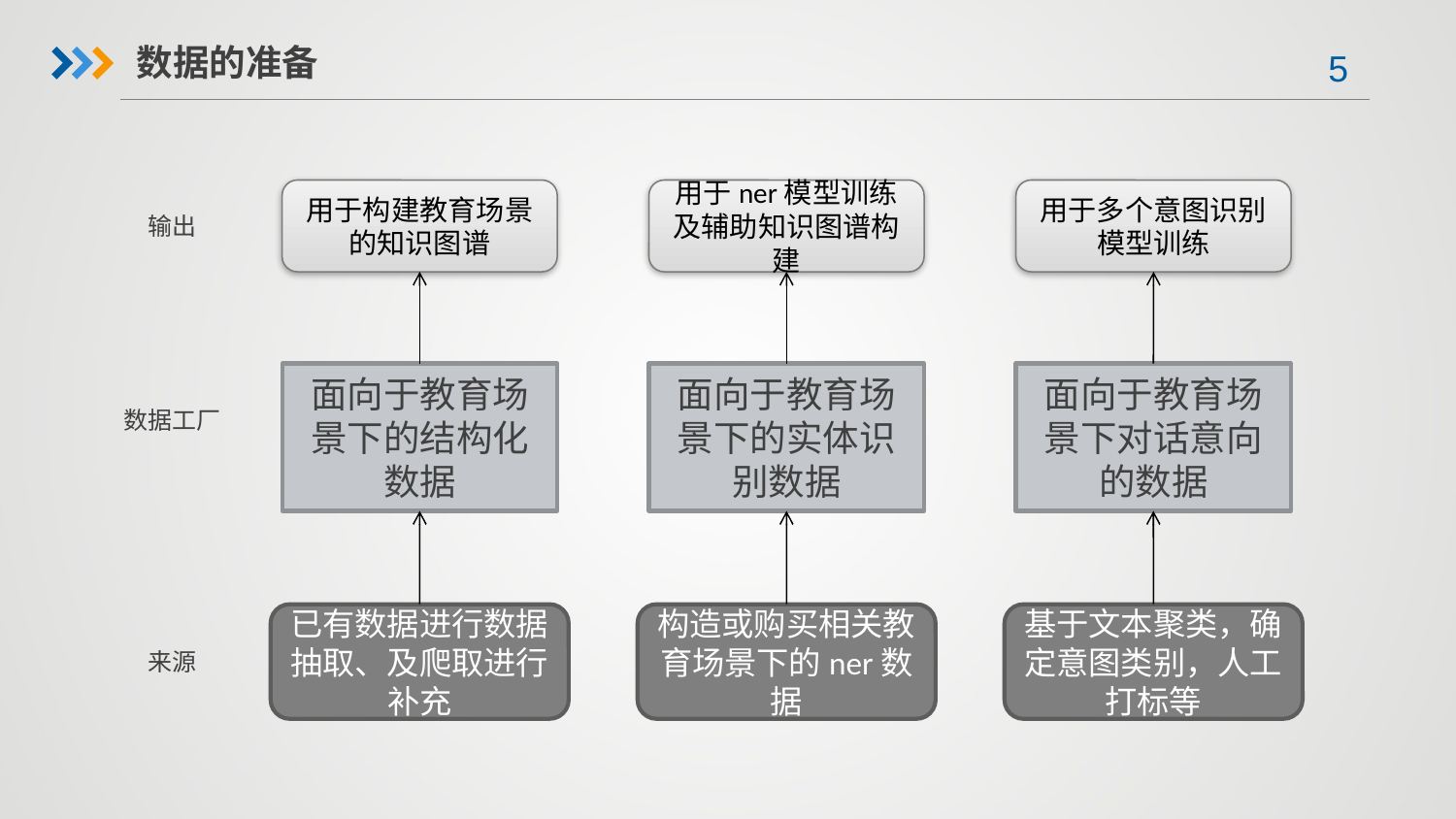

数据的准备
用于构建教育场景的知识图谱
用于ner模型训练及辅助知识图谱构建
用于多个意图识别模型训练
输出
面向于教育场景下的结构化数据
面向于教育场景下的实体识别数据
面向于教育场景下对话意向的数据
数据工厂
已有数据进行数据抽取、及爬取进行补充
构造或购买相关教育场景下的ner数据
基于文本聚类，确定意图类别，人工打标等
来源